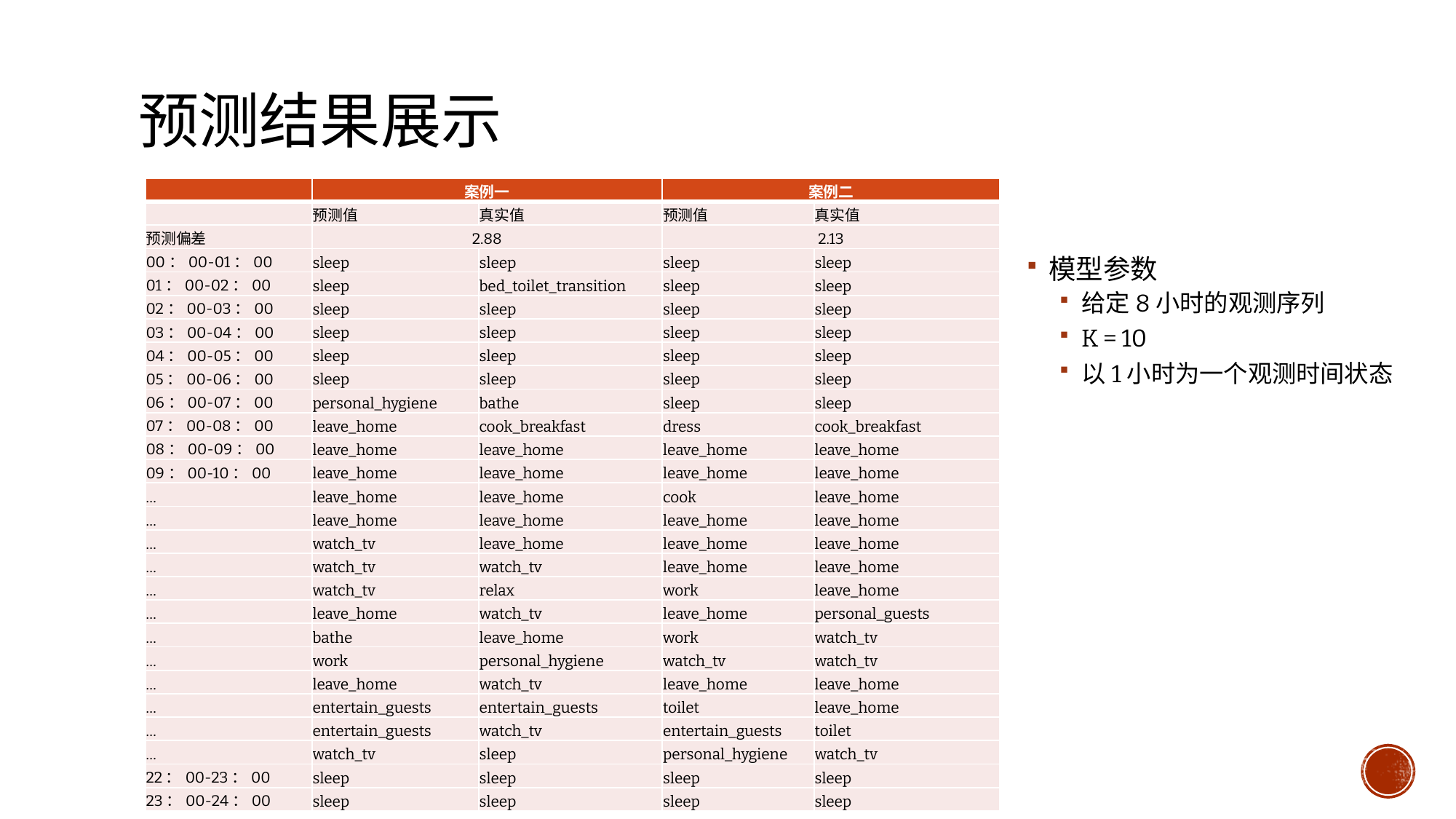

# 预测结果展示
|  | 案例一 |  | 案例二 |  |
| --- | --- | --- | --- | --- |
|  | 预测值 | 真实值 | 预测值 | 真实值 |
| 预测偏差 | 2.88 |  | 2.13 |  |
| 00：00-01：00 | sleep | sleep | sleep | sleep |
| 01：00-02：00 | sleep | bed\_toilet\_transition | sleep | sleep |
| 02：00-03：00 | sleep | sleep | sleep | sleep |
| 03：00-04：00 | sleep | sleep | sleep | sleep |
| 04：00-05：00 | sleep | sleep | sleep | sleep |
| 05：00-06：00 | sleep | sleep | sleep | sleep |
| 06：00-07：00 | personal\_hygiene | bathe | sleep | sleep |
| 07：00-08：00 | leave\_home | cook\_breakfast | dress | cook\_breakfast |
| 08：00-09：00 | leave\_home | leave\_home | leave\_home | leave\_home |
| 09：00-10：00 | leave\_home | leave\_home | leave\_home | leave\_home |
| … | leave\_home | leave\_home | cook | leave\_home |
| … | leave\_home | leave\_home | leave\_home | leave\_home |
| … | watch\_tv | leave\_home | leave\_home | leave\_home |
| … | watch\_tv | watch\_tv | leave\_home | leave\_home |
| … | watch\_tv | relax | work | leave\_home |
| … | leave\_home | watch\_tv | leave\_home | personal\_guests |
| … | bathe | leave\_home | work | watch\_tv |
| … | work | personal\_hygiene | watch\_tv | watch\_tv |
| … | leave\_home | watch\_tv | leave\_home | leave\_home |
| … | entertain\_guests | entertain\_guests | toilet | leave\_home |
| … | entertain\_guests | watch\_tv | entertain\_guests | toilet |
| … | watch\_tv | sleep | personal\_hygiene | watch\_tv |
| 22：00-23：00 | sleep | sleep | sleep | sleep |
| 23：00-24：00 | sleep | sleep | sleep | sleep |
模型参数
给定8小时的观测序列
K = 10
以1小时为一个观测时间状态